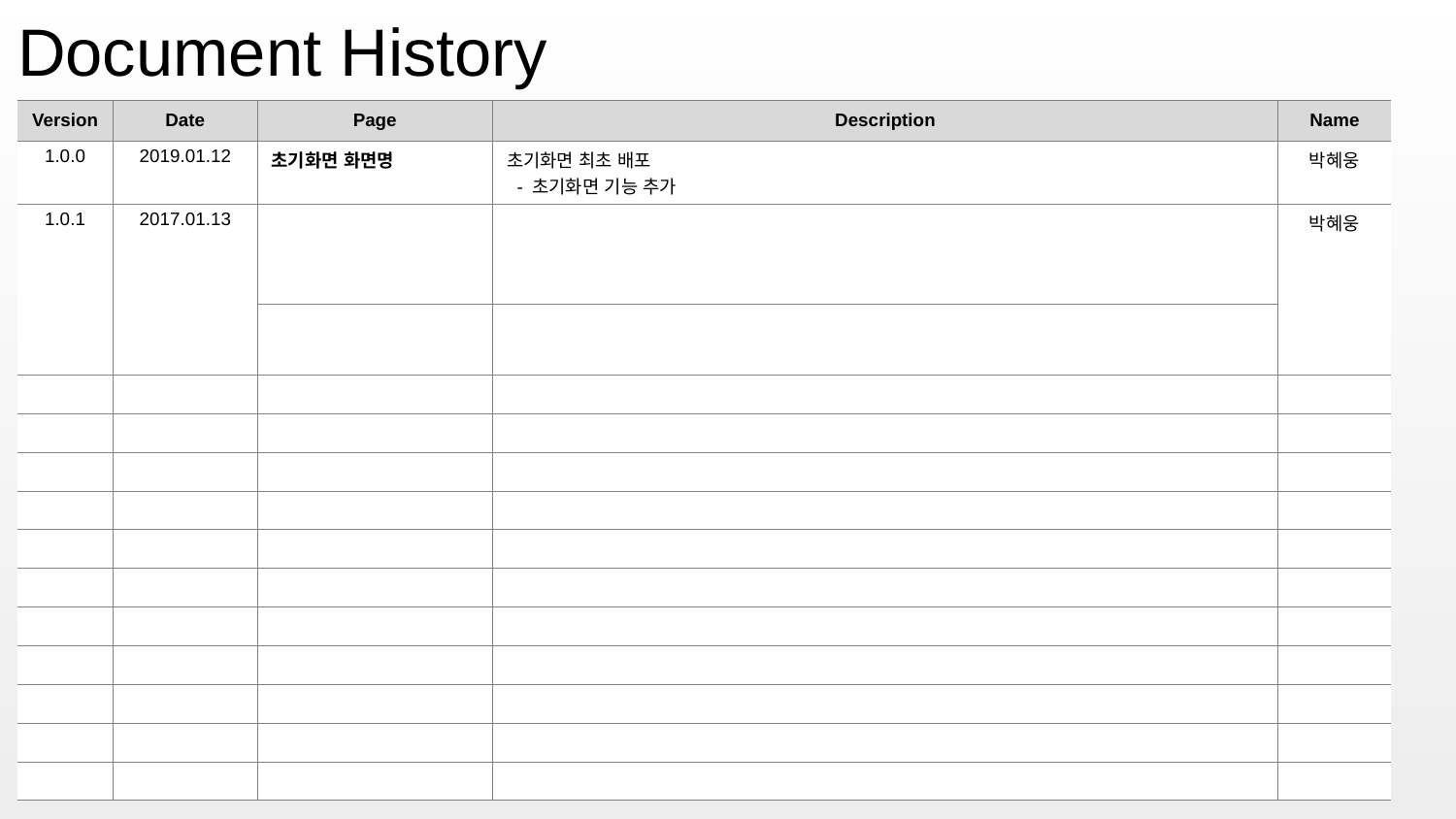

# Document History
| Version | Date | Page | Description | Name |
| --- | --- | --- | --- | --- |
| 1.0.0 | 2019.01.12 | 초기화면 화면명 | 초기화면 최초 배포 - 초기화면 기능 추가 | 박혜웅 |
| 1.0.1 | 2017.01.13 |  |  | 박혜웅 |
|  |  |  |  |  |
|  |  |  |  |  |
|  |  |  |  |  |
|  |  |  |  |  |
|  |  |  |  |  |
|  |  |  |  |  |
|  |  |  |  |  |
|  |  |  |  |  |
|  |  |  |  |  |
|  |  |  |  |  |
|  |  |  |  |  |
|  |  |  |  |  |
2